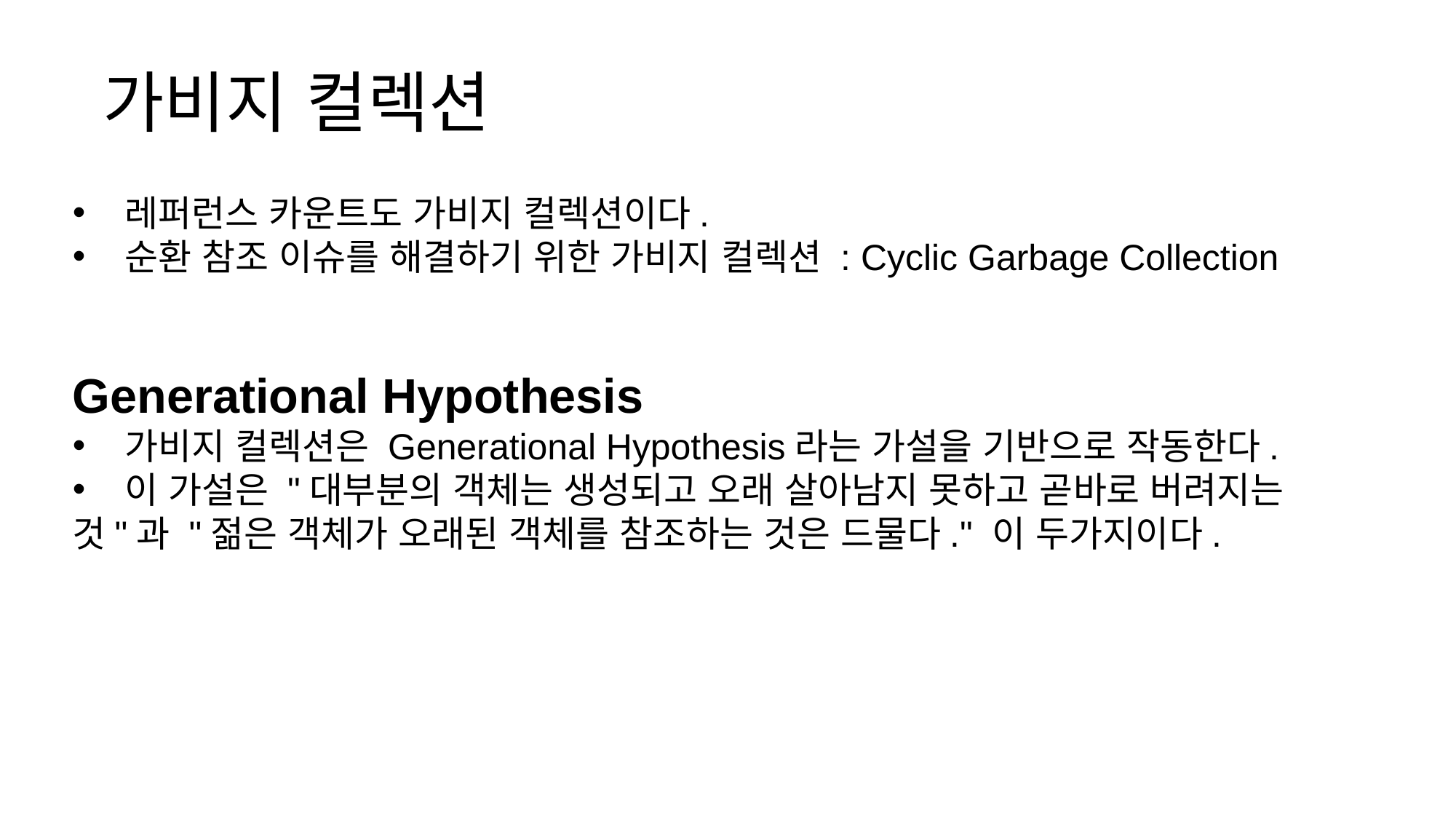

# 가비지 컬렉션
   레퍼런스 카운트도 가비지 컬렉션이다.
   순환 참조 이슈를 해결하기 위한 가비지 컬렉션 : Cyclic Garbage Collection

Generational Hypothesis
   가비지 컬렉션은 Generational Hypothesis라는 가설을 기반으로 작동한다.
   이 가설은 "대부분의 객체는 생성되고 오래 살아남지 못하고 곧바로 버려지는 것"과 "젊은 객체가 오래된 객체를 참조하는 것은 드물다." 이 두가지이다.